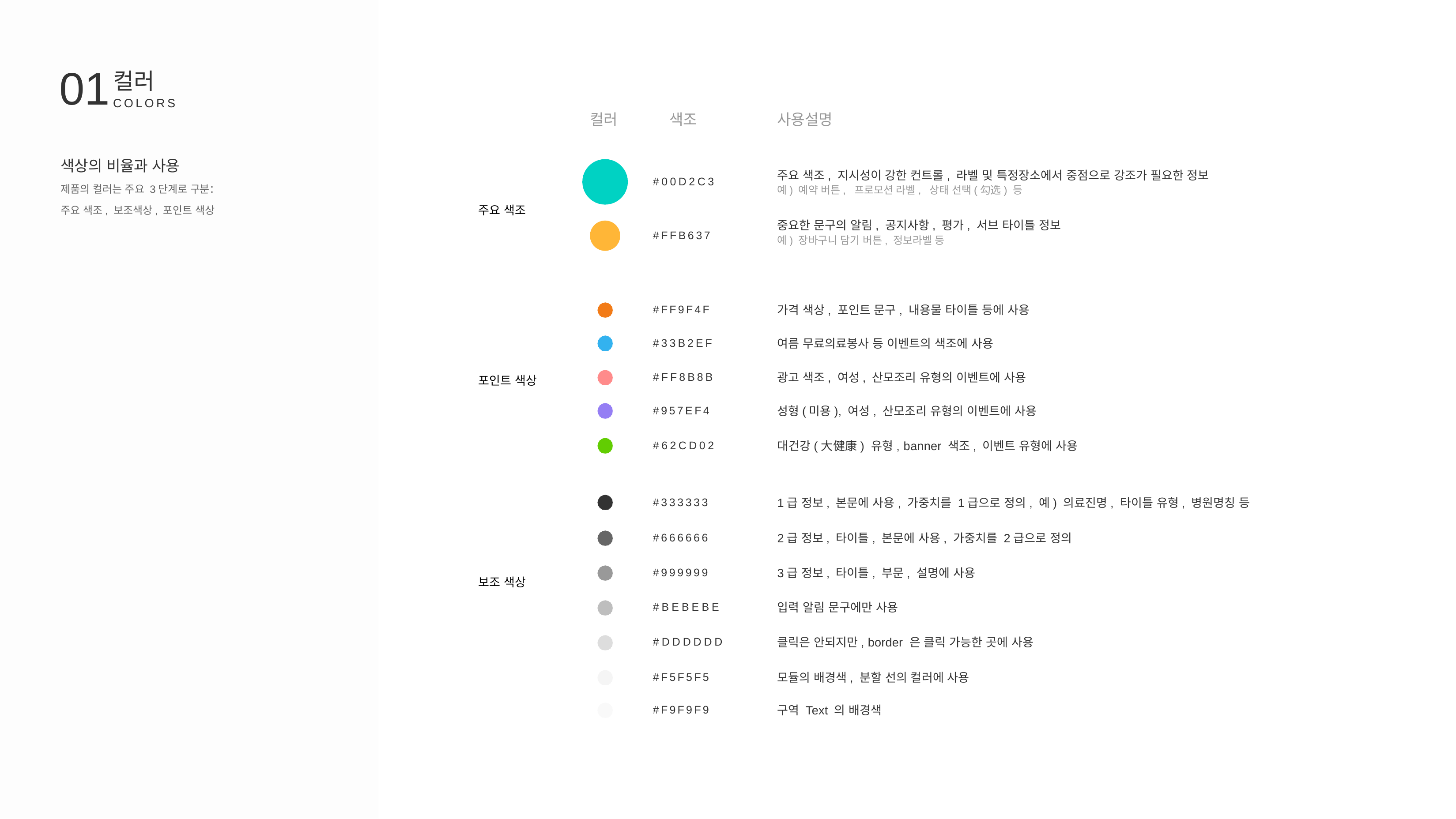

01
컬러
COLORS
컬러
색조
사용설명
색상의 비율과 사용
제품의 컬러는 주요 3단계로 구분：
주요 색조, 보조색상, 포인트 색상

주요 색조, 지시성이 강한 컨트롤, 라벨 및 특정장소에서 중점으로 강조가 필요한 정보
예) 예약 버튼,  프로모션 라벨,  상태 선택(勾选) 등
#00D2C3
주요 색조
중요한 문구의 알림, 공지사항, 평가, 서브 타이틀 정보
예) 장바구니 담기 버튼, 정보라벨 등

#FFB637
#FF9F4F
가격 색상, 포인트 문구, 내용물 타이틀 등에 사용

#33B2EF
여름 무료의료봉사 등 이벤트의 색조에 사용

#FF8B8B
광고 색조, 여성, 산모조리 유형의 이벤트에 사용

포인트 색상
#957EF4
성형(미용), 여성, 산모조리 유형의 이벤트에 사용

#62CD02
대건강(大健康) 유형, banner 색조, 이벤트 유형에 사용

#333333
1급 정보, 본문에 사용, 가중치를 1급으로 정의, 예) 의료진명, 타이틀 유형, 병원명칭 등

#666666
2급 정보, 타이틀, 본문에 사용, 가중치를 2급으로 정의

#999999
3급 정보, 타이틀, 부문, 설명에 사용

보조 색상
#BEBEBE
입력 알림 문구에만 사용

#DDDDDD
클릭은 안되지만, border 은 클릭 가능한 곳에 사용

#F5F5F5
모듈의 배경색, 분할 선의 컬러에 사용

#F9F9F9
구역 Text 의 배경색